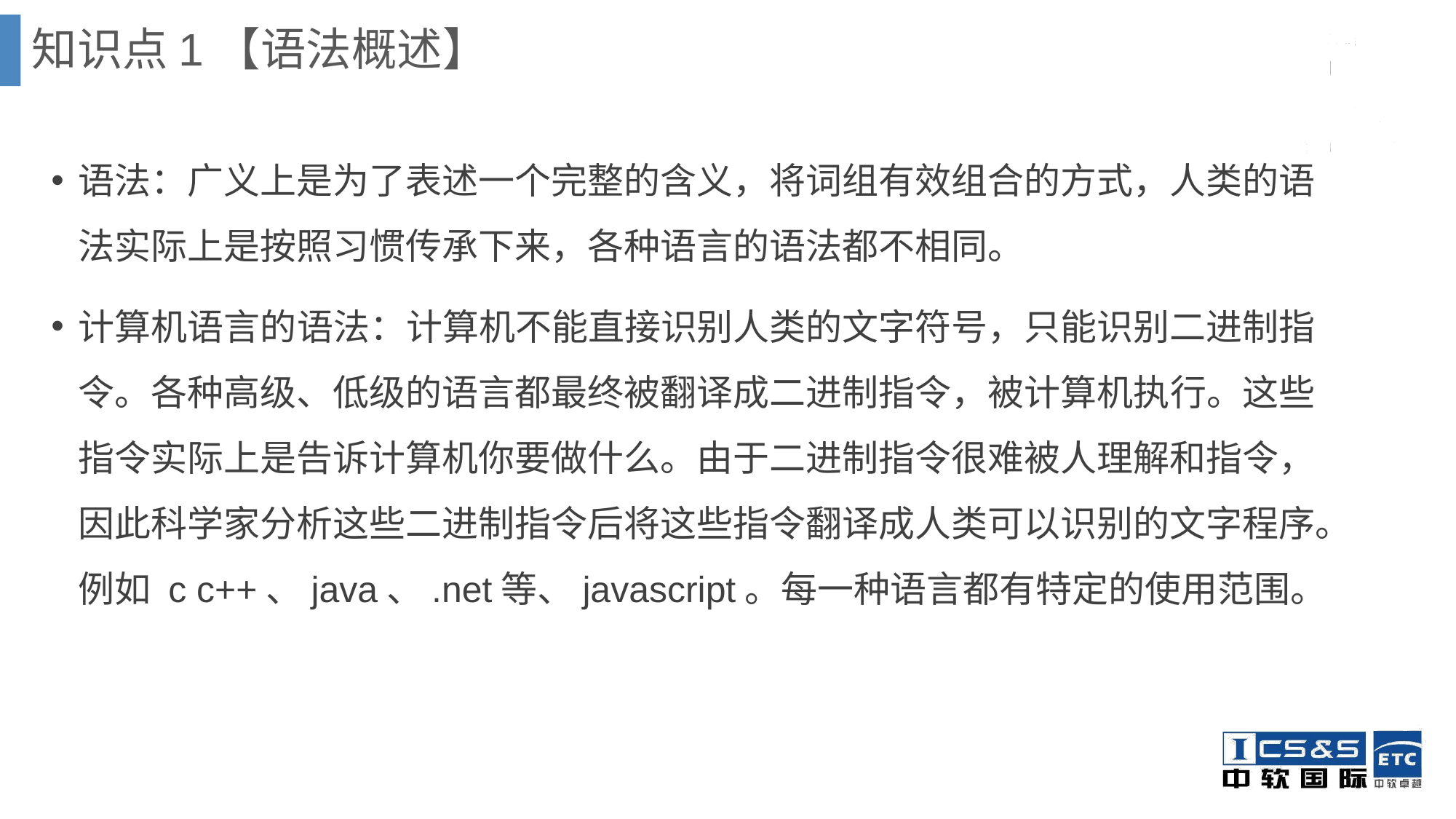

知识点1【语法概述】
语法：广义上是为了表述一个完整的含义，将词组有效组合的方式，人类的语法实际上是按照习惯传承下来，各种语言的语法都不相同。
计算机语言的语法：计算机不能直接识别人类的文字符号，只能识别二进制指令。各种高级、低级的语言都最终被翻译成二进制指令，被计算机执行。这些指令实际上是告诉计算机你要做什么。由于二进制指令很难被人理解和指令，因此科学家分析这些二进制指令后将这些指令翻译成人类可以识别的文字程序。例如 c c++、java、.net等、javascript。每一种语言都有特定的使用范围。